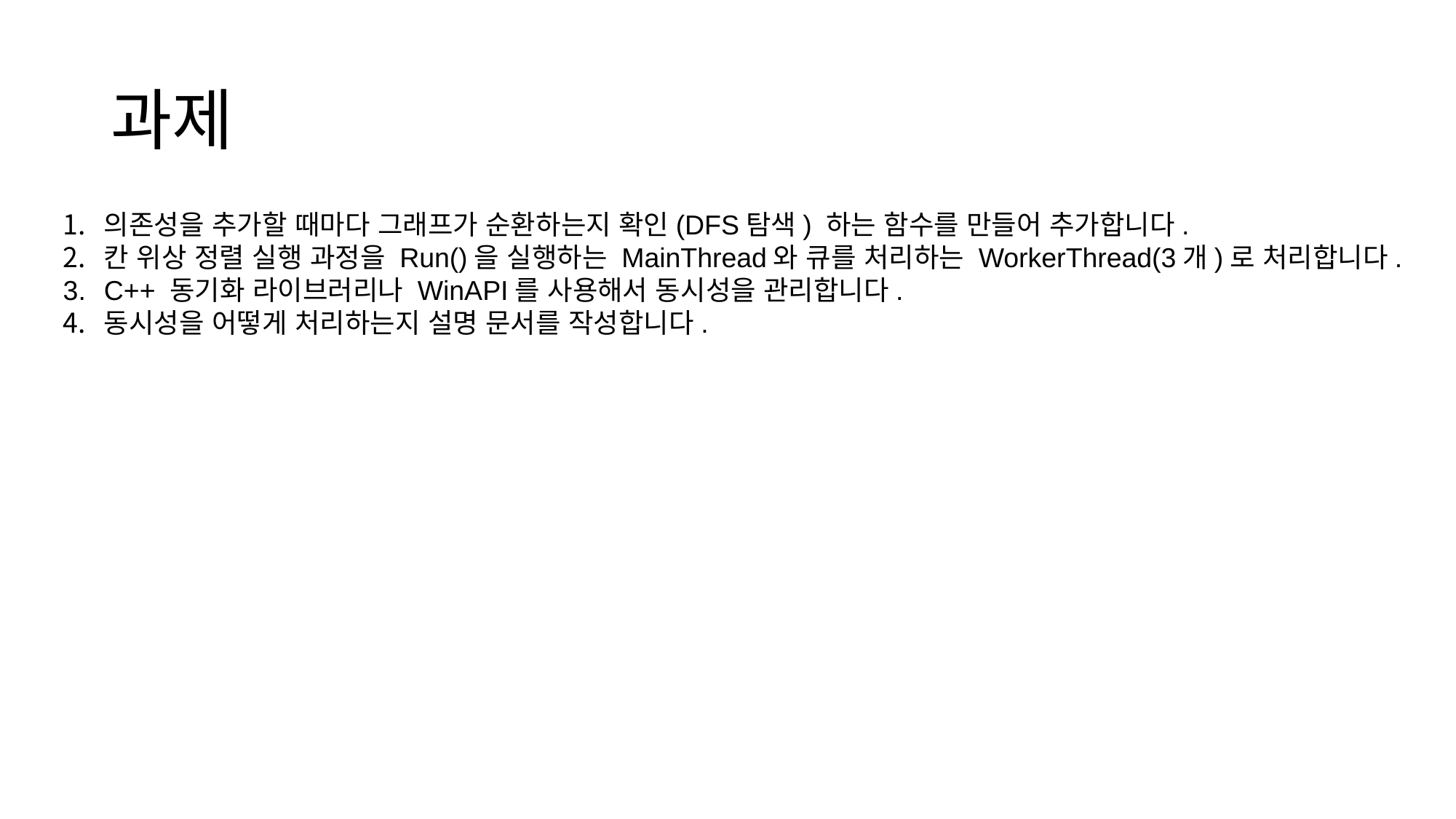

# 과제
의존성을 추가할 때마다 그래프가 순환하는지 확인(DFS탐색) 하는 함수를 만들어 추가합니다.
칸 위상 정렬 실행 과정을 Run()을 실행하는 MainThread와 큐를 처리하는 WorkerThread(3개)로 처리합니다.
C++ 동기화 라이브러리나 WinAPI를 사용해서 동시성을 관리합니다.
동시성을 어떻게 처리하는지 설명 문서를 작성합니다.